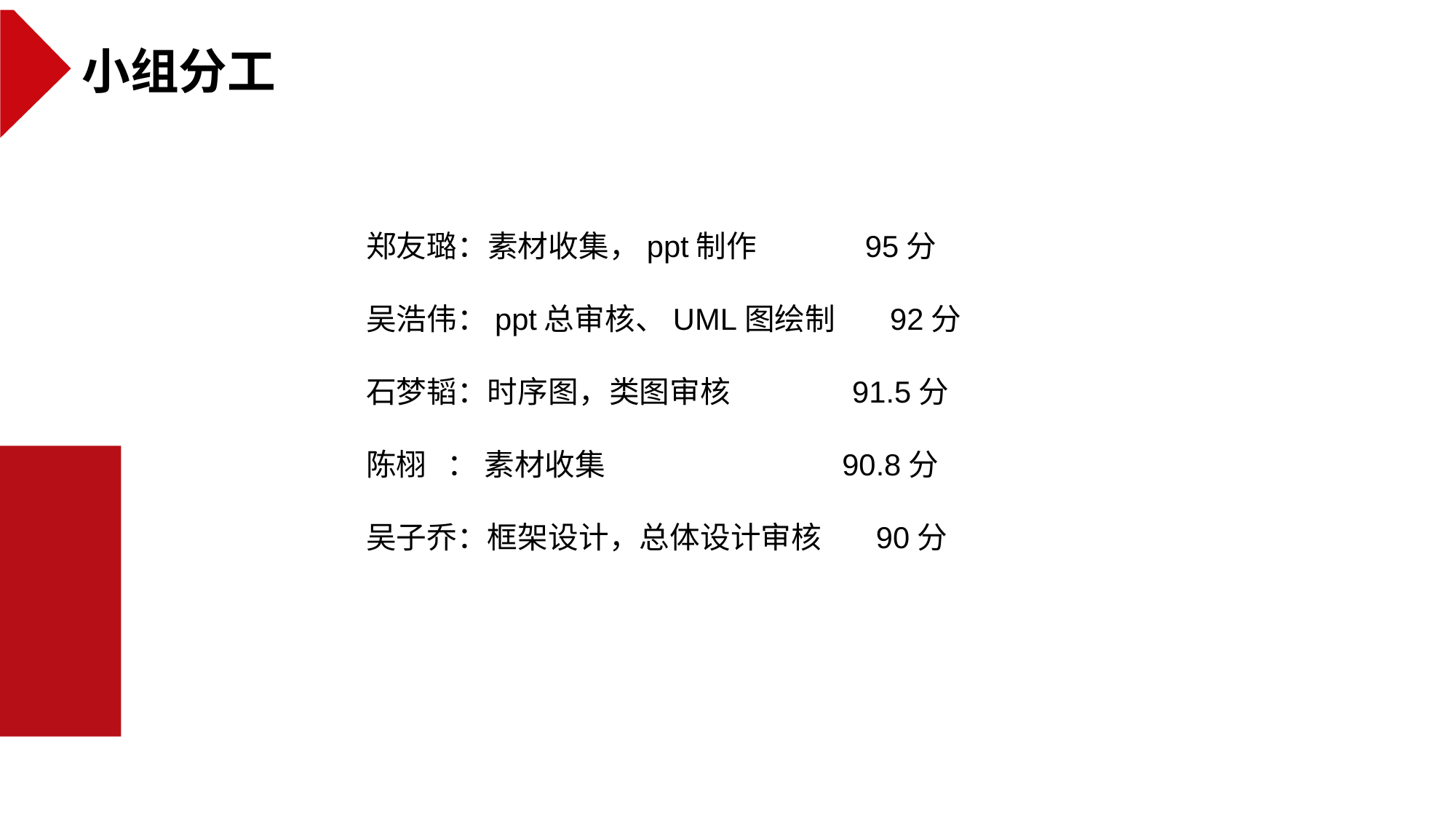

小组分工
郑友璐：素材收集，ppt制作               95分
吴浩伟：ppt总审核、UML图绘制       92分
石梦韬：时序图，类图审核                 91.5分
陈栩   ： 素材收集       	                     90.8分
吴子乔：框架设计，总体设计审核       90分